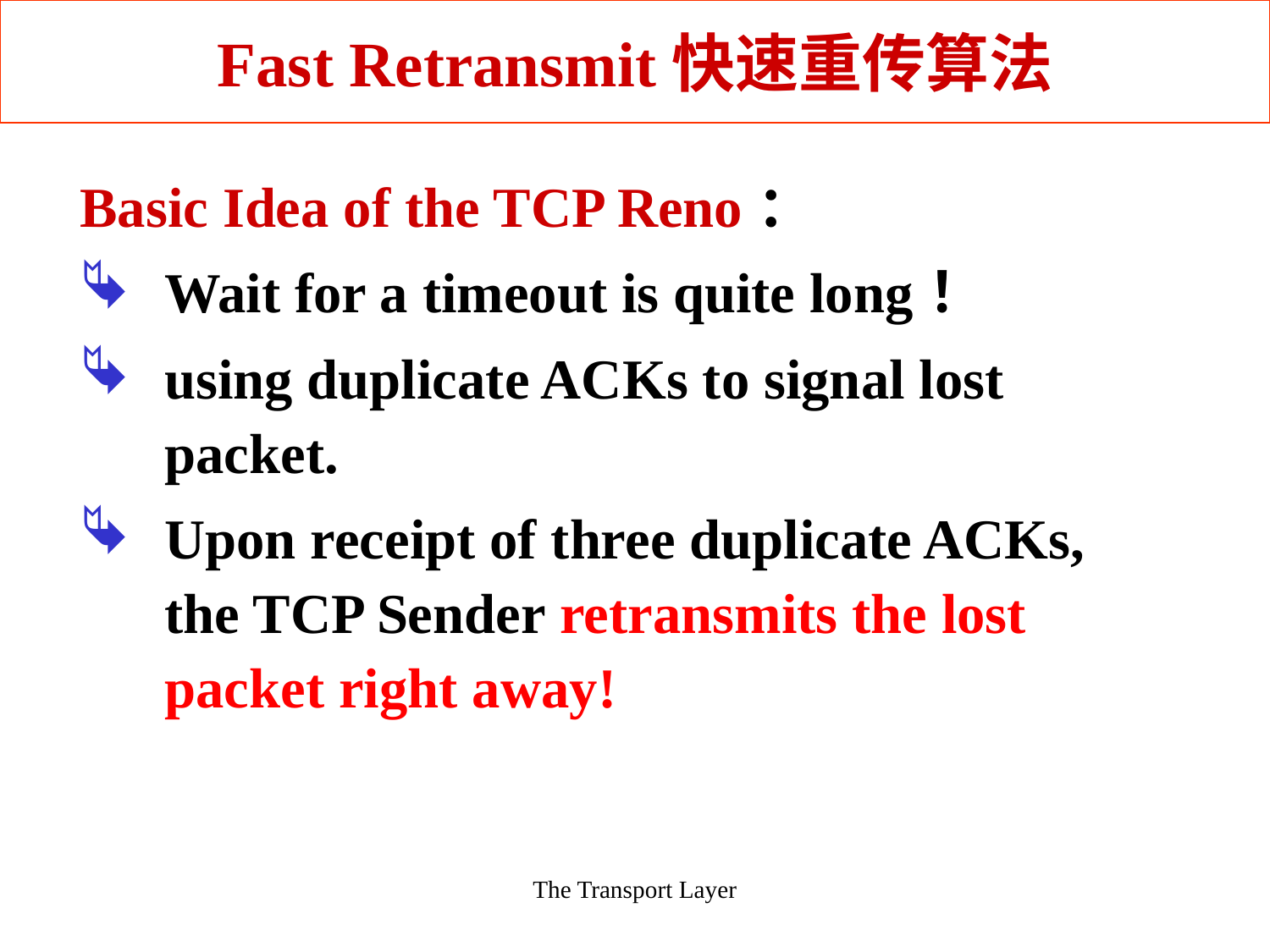

The Transport Layer
51
# Fast Retransmit快速重传算法
Basic Idea of the TCP Reno：
Wait for a timeout is quite long！
using duplicate ACKs to signal lost packet.
Upon receipt of three duplicate ACKs, the TCP Sender retransmits the lost packet right away!